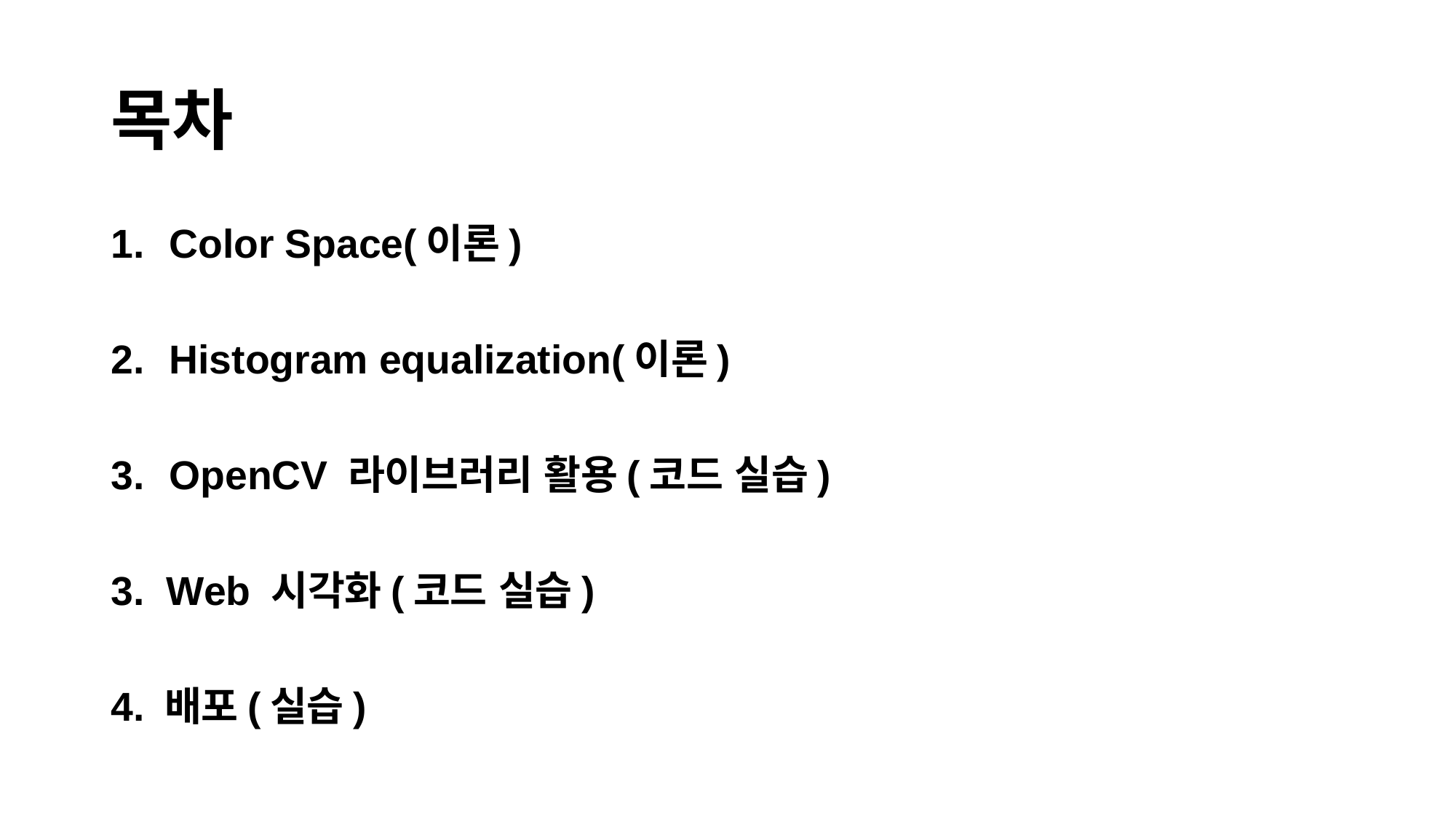

# 목차
Color Space(이론)

Histogram equalization(이론)

OpenCV 라이브러리 활용(코드 실습)

3.  Web 시각화(코드 실습)

4. 배포(실습)